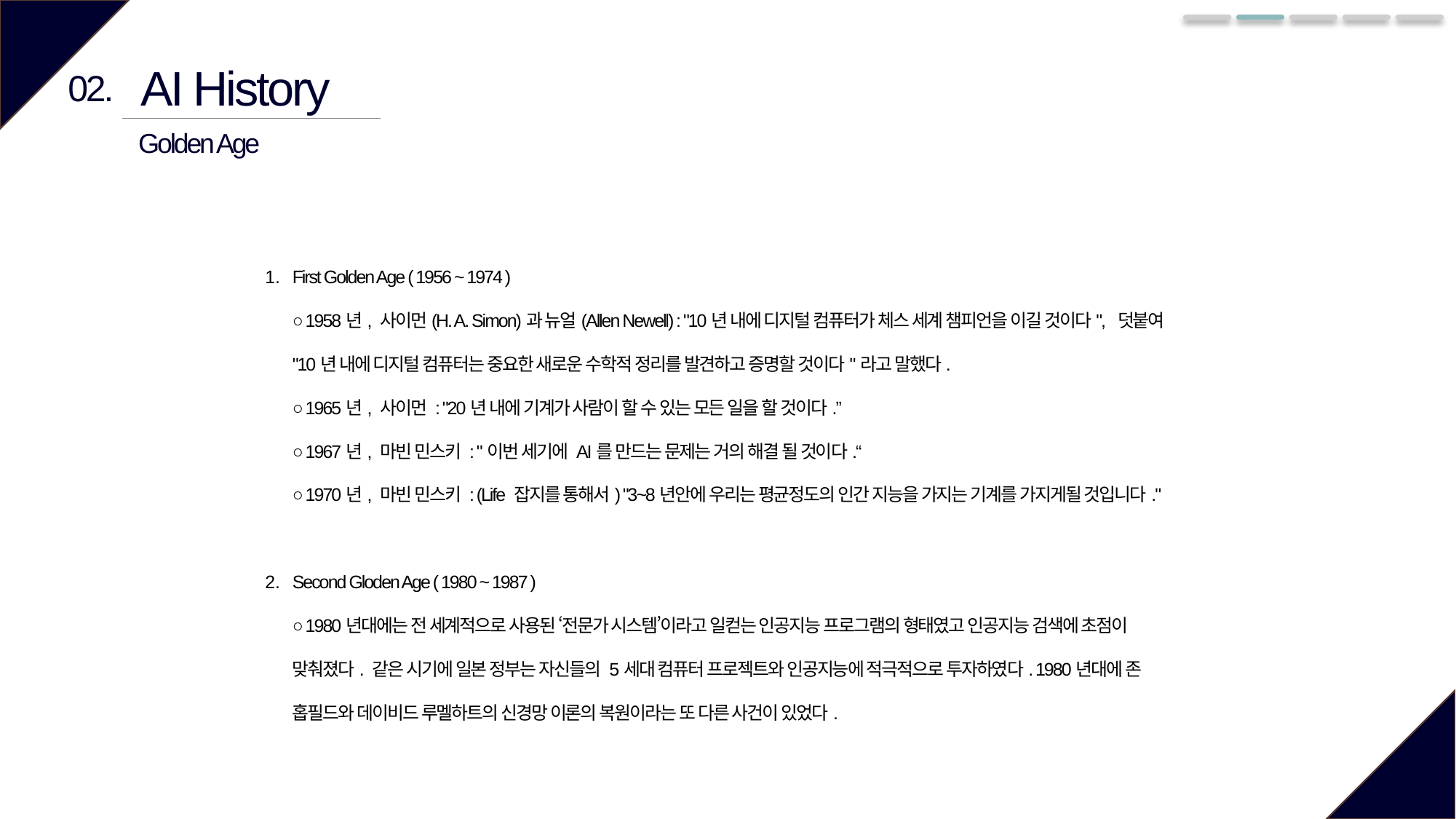

AI History
02.
Golden Age
First Golden Age ( 1956 ~ 1974 )
○ 1958년, 사이먼(H. A. Simon)과 뉴얼(Allen Newell) : "10년 내에 디지털 컴퓨터가 체스 세계 챔피언을 이길 것이다",  덧붙여 "10년 내에 디지털 컴퓨터는 중요한 새로운 수학적 정리를 발견하고 증명할 것이다"라고 말했다.
○ 1965년, 사이먼 : "20년 내에 기계가 사람이 할 수 있는 모든 일을 할 것이다.”
○ 1967년, 마빈 민스키 : "이번 세기에 AI를 만드는 문제는 거의 해결 될 것이다.“
○ 1970년, 마빈 민스키 : (Life 잡지를 통해서) "3~8년안에 우리는 평균정도의 인간 지능을 가지는 기계를 가지게될 것입니다."

Second Gloden Age ( 1980 ~ 1987 )
○ 1980년대에는 전 세계적으로 사용된 ‘전문가 시스템’이라고 일컫는 인공지능 프로그램의 형태였고 인공지능 검색에 초점이 맞춰졌다. 같은 시기에 일본 정부는 자신들의 5세대 컴퓨터 프로젝트와 인공지능에 적극적으로 투자하였다. 1980년대에 존 홉필드와 데이비드 루멜하트의 신경망 이론의 복원이라는 또 다른 사건이 있었다.